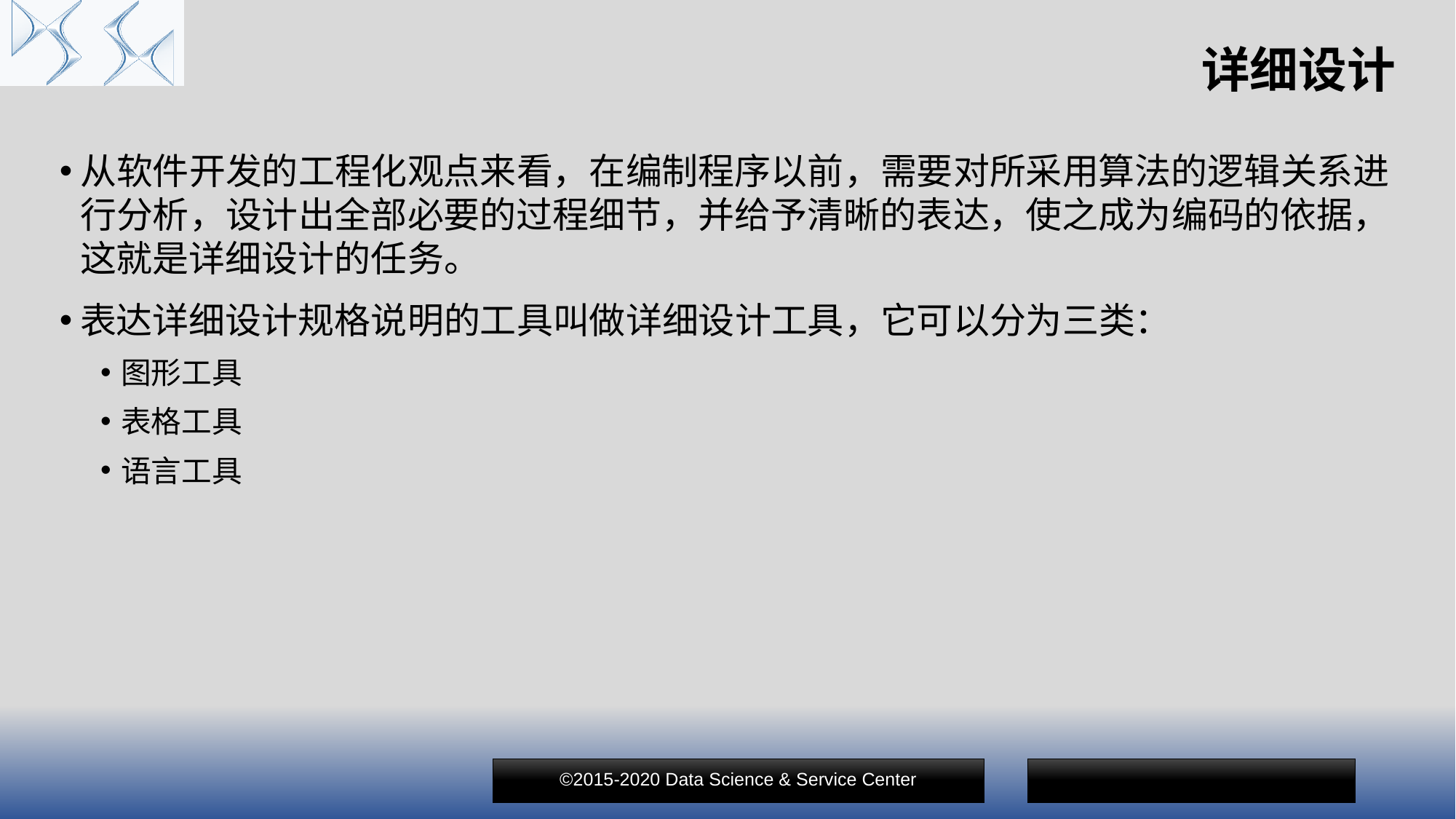

# 详细设计
从软件开发的工程化观点来看，在编制程序以前，需要对所采用算法的逻辑关系进行分析，设计出全部必要的过程细节，并给予清晰的表达，使之成为编码的依据，这就是详细设计的任务。
表达详细设计规格说明的工具叫做详细设计工具，它可以分为三类：
图形工具
表格工具
语言工具

©2015-2020 Data Science & Service Center
39